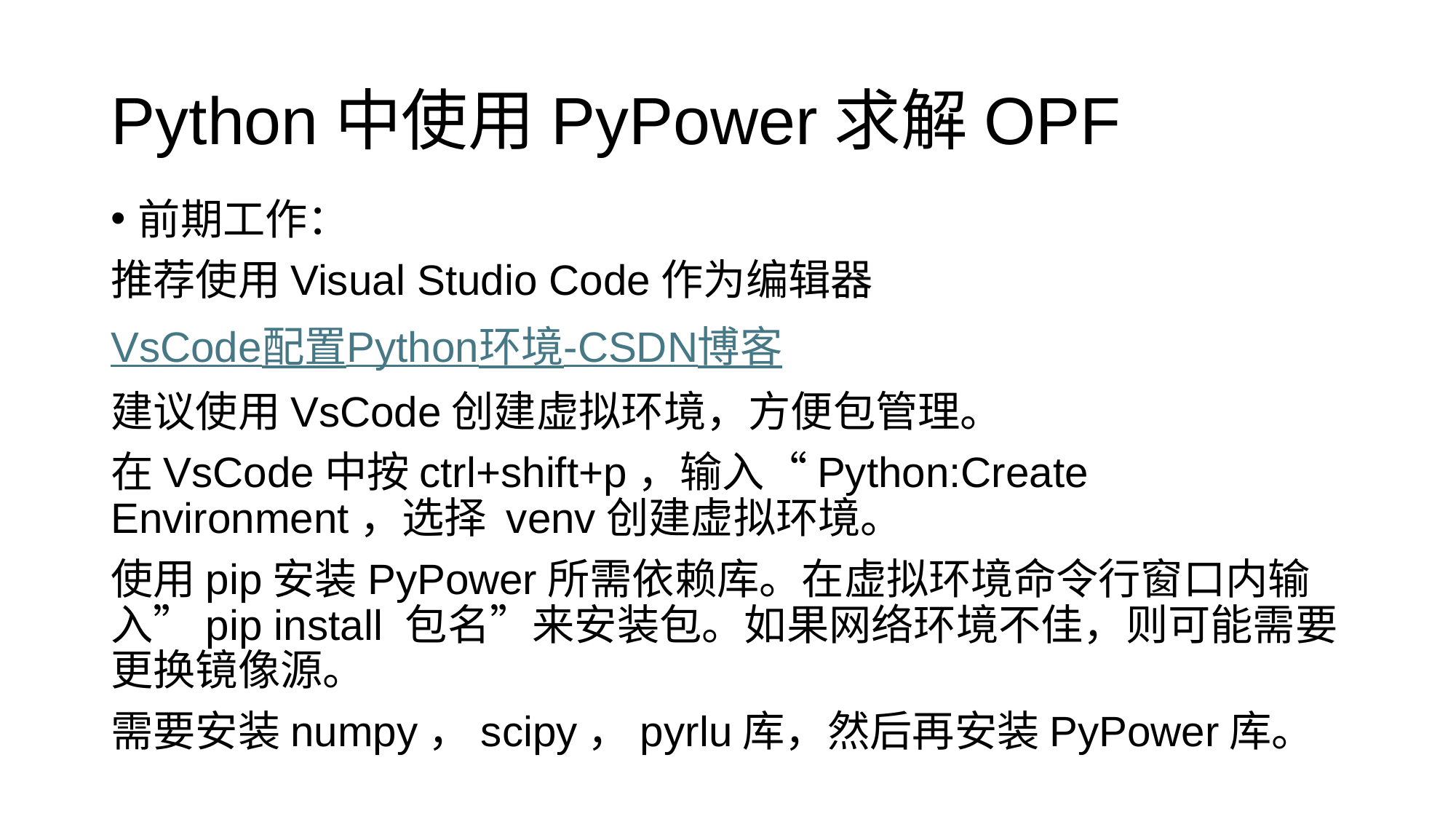

# Python中使用PyPower求解OPF
前期工作：
推荐使用Visual Studio Code作为编辑器
VsCode配置Python环境-CSDN博客
建议使用VsCode创建虚拟环境，方便包管理。
在VsCode中按ctrl+shift+p，输入“Python:Create Environment，选择 venv创建虚拟环境。
使用pip安装PyPower所需依赖库。在虚拟环境命令行窗口内输入”pip install 包名”来安装包。如果网络环境不佳，则可能需要更换镜像源。
需要安装numpy，scipy，pyrlu库，然后再安装PyPower库。